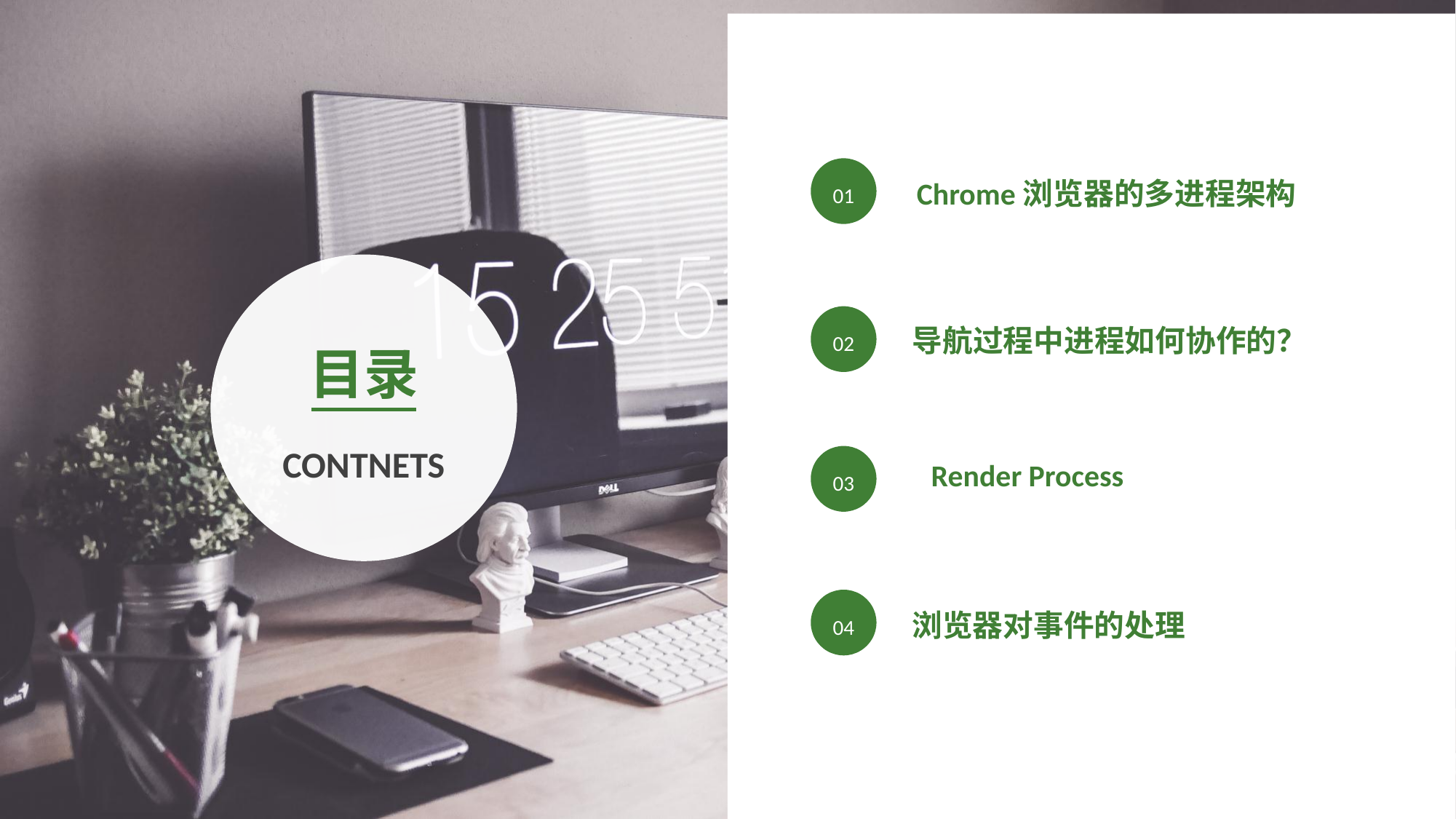

01
Chrome浏览器的多进程架构

导航过程中进程如何协作的？
02
目录

CONTNETS
Render Process
03
04
浏览器对事件的处理